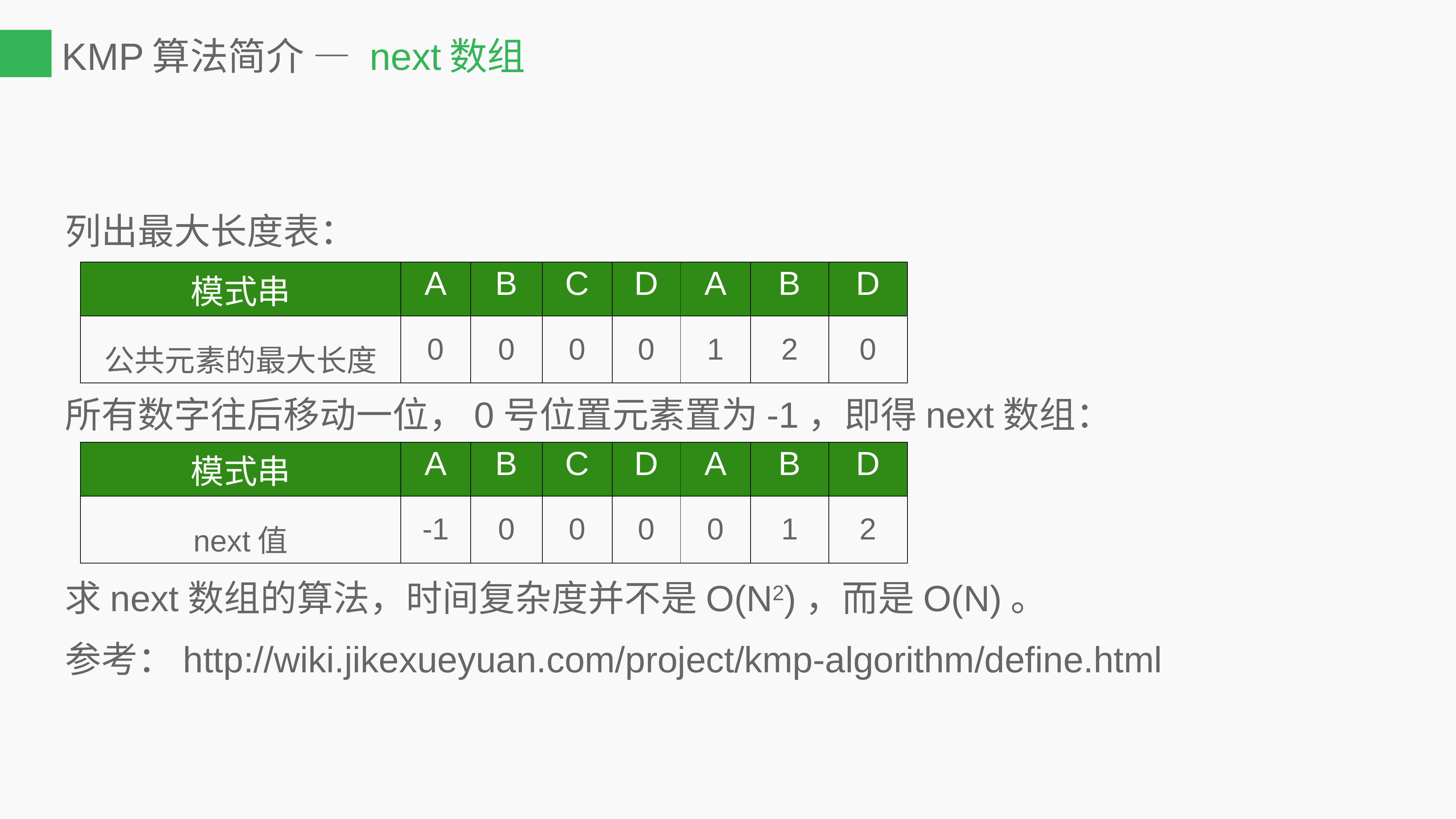

# KMP算法简介 — next数组
列出最大长度表：

所有数字往后移动一位，0号位置元素置为-1，即得next数组：

求next数组的算法，时间复杂度并不是O(N2)，而是O(N)。
参考：http://wiki.jikexueyuan.com/project/kmp-algorithm/define.html

| 模式串 | A | B | C | D | A | B | D |
| --- | --- | --- | --- | --- | --- | --- | --- |
| 公共元素的最大长度 | 0 | 0 | 0 | 0 | 1 | 2 | 0 |
| 模式串 | A | B | C | D | A | B | D |
| --- | --- | --- | --- | --- | --- | --- | --- |
| next值 | -1 | 0 | 0 | 0 | 0 | 1 | 2 |